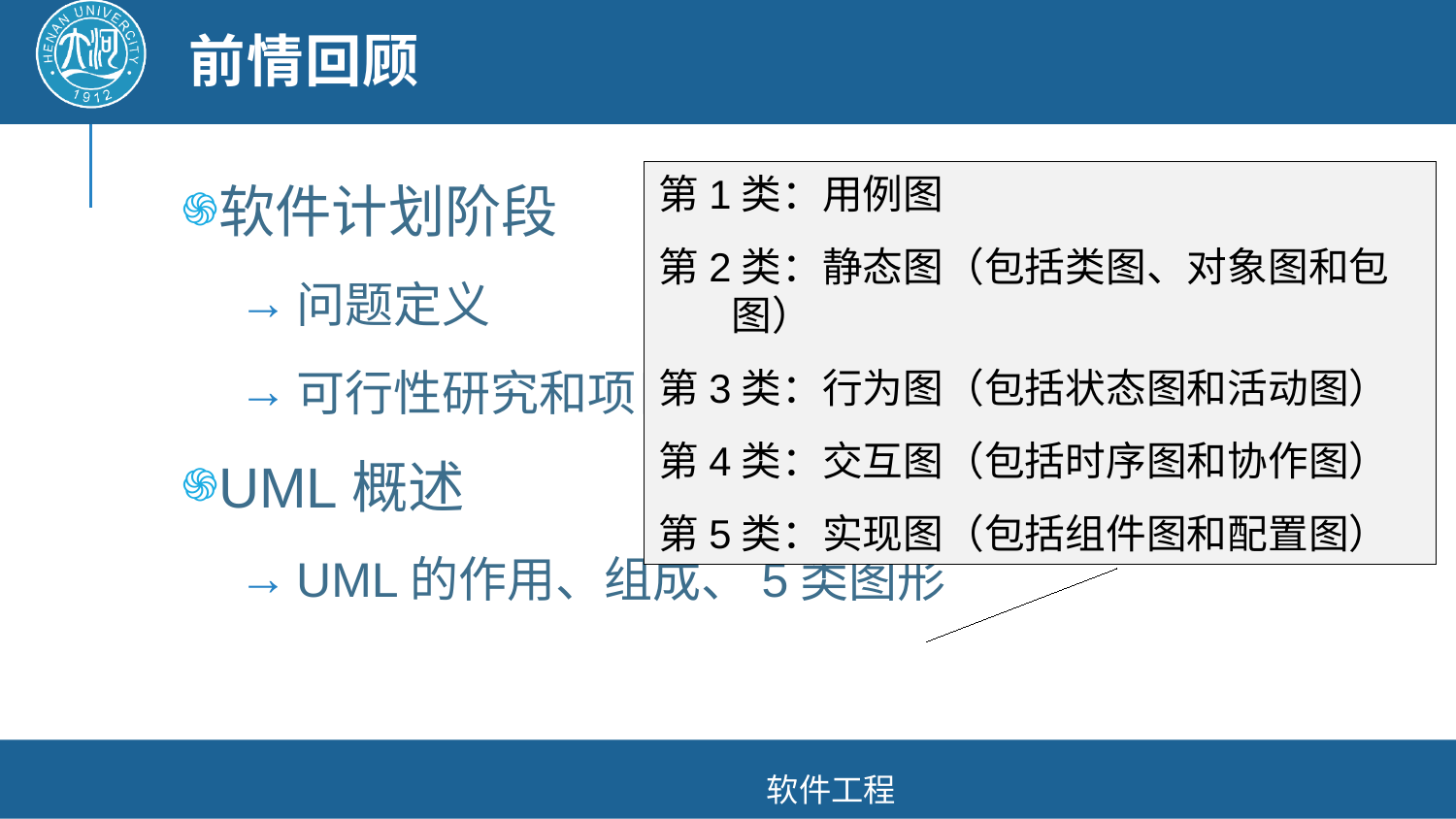

# 前情回顾
软件计划阶段
问题定义
可行性研究和项目计划
UML概述
UML的作用、组成、5类图形
第1类：用例图
第2类：静态图（包括类图、对象图和包图）
第3类：行为图（包括状态图和活动图）
第4类：交互图（包括时序图和协作图）
第5类：实现图（包括组件图和配置图）

软件工程
2